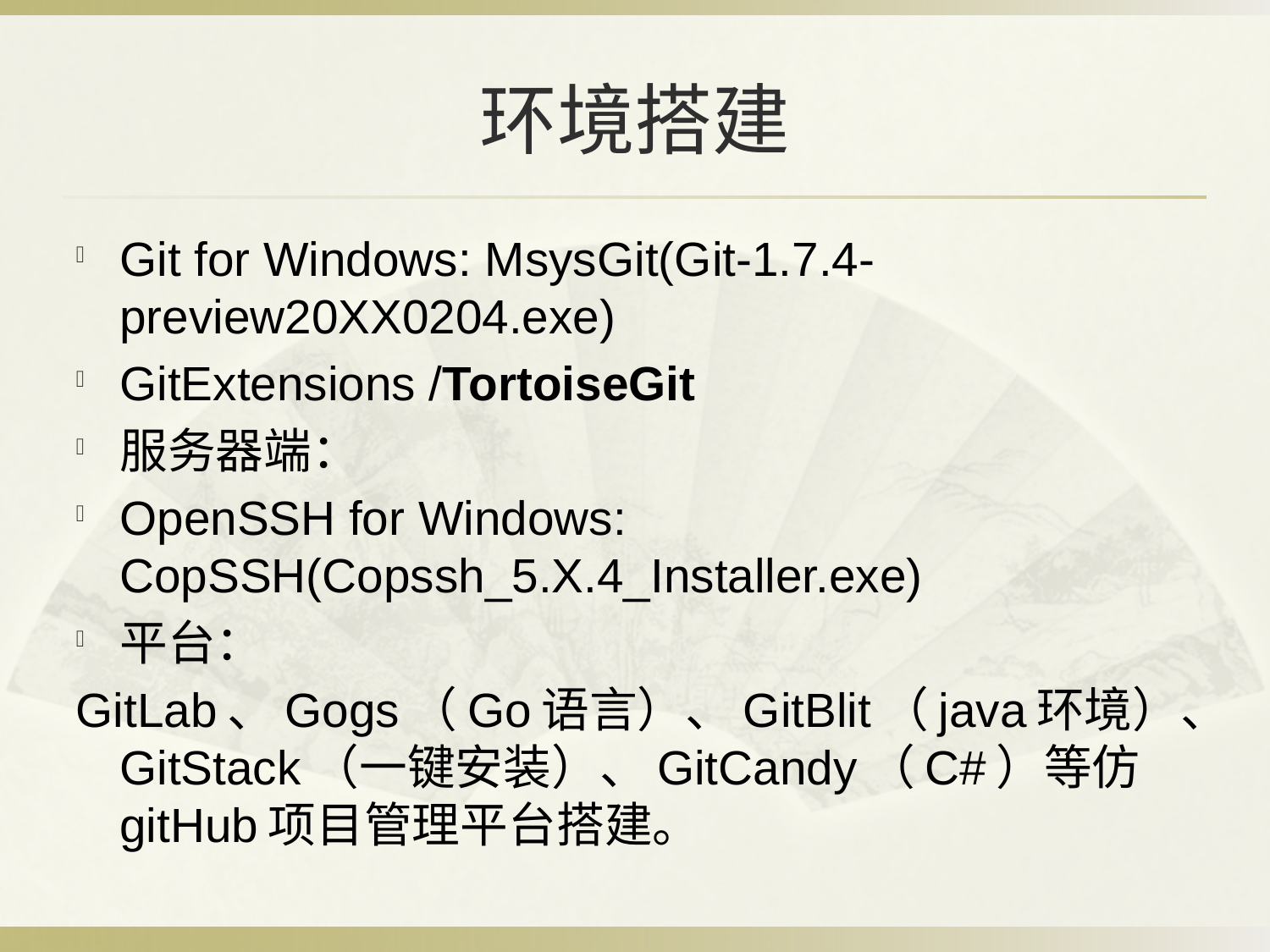

# 环境搭建
Git for Windows: MsysGit(Git-1.7.4-preview20XX0204.exe)
GitExtensions /TortoiseGit
服务器端：
OpenSSH for Windows: CopSSH(Copssh_5.X.4_Installer.exe)
平台：
GitLab、Gogs（Go语言）、GitBlit（java环境）、GitStack（一键安装）、GitCandy（C#）等仿gitHub项目管理平台搭建。